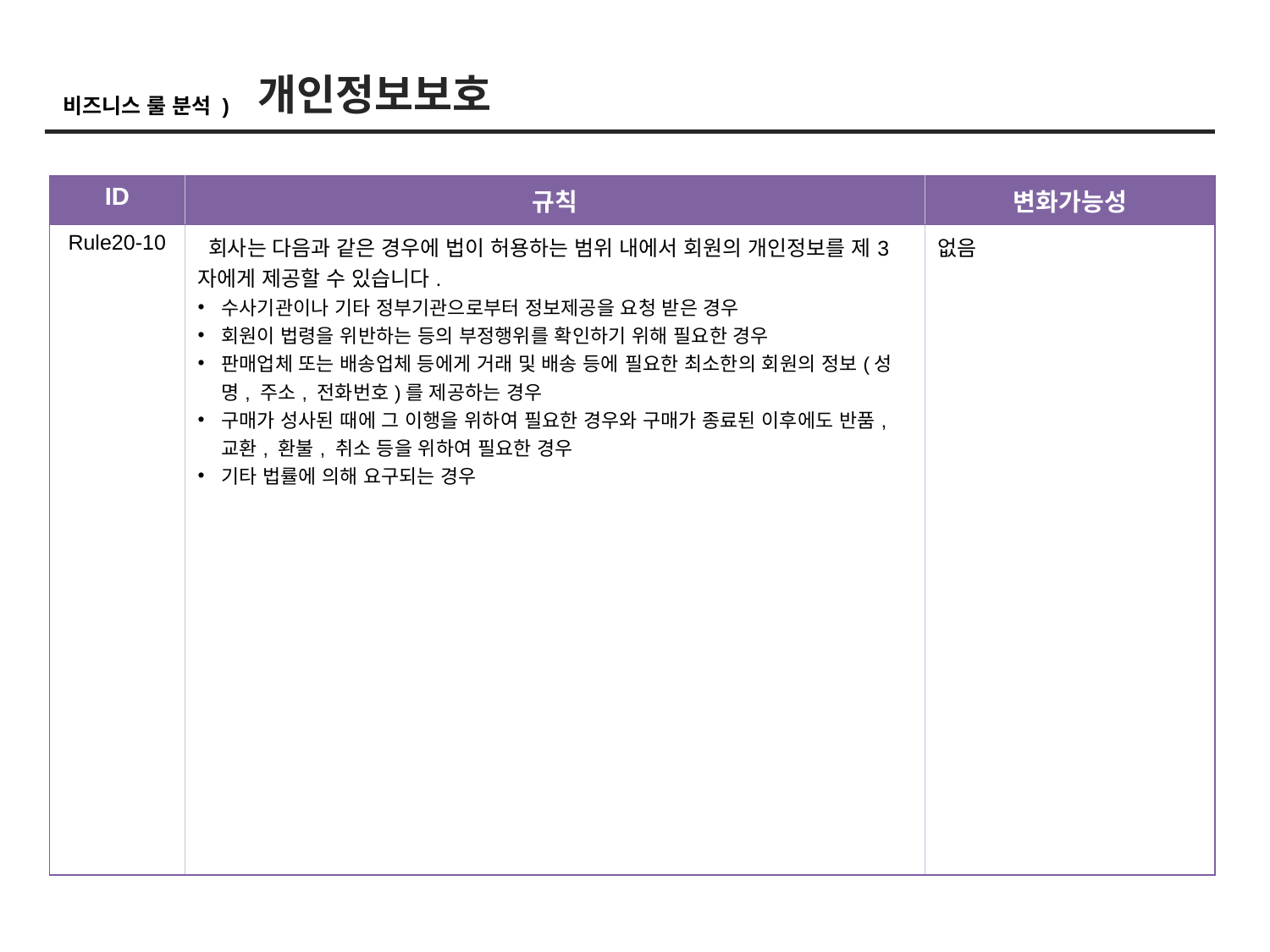

개인정보보호
비즈니스 룰 분석 )
| ID | 규칙 | 변화가능성 |
| --- | --- | --- |
| Rule20-10 | 회사는 다음과 같은 경우에 법이 허용하는 범위 내에서 회원의 개인정보를 제3자에게 제공할 수 있습니다. 수사기관이나 기타 정부기관으로부터 정보제공을 요청 받은 경우 회원이 법령을 위반하는 등의 부정행위를 확인하기 위해 필요한 경우 판매업체 또는 배송업체 등에게 거래 및 배송 등에 필요한 최소한의 회원의 정보(성명, 주소, 전화번호)를 제공하는 경우 구매가 성사된 때에 그 이행을 위하여 필요한 경우와 구매가 종료된 이후에도 반품, 교환, 환불, 취소 등을 위하여 필요한 경우 기타 법률에 의해 요구되는 경우 | 없음 |